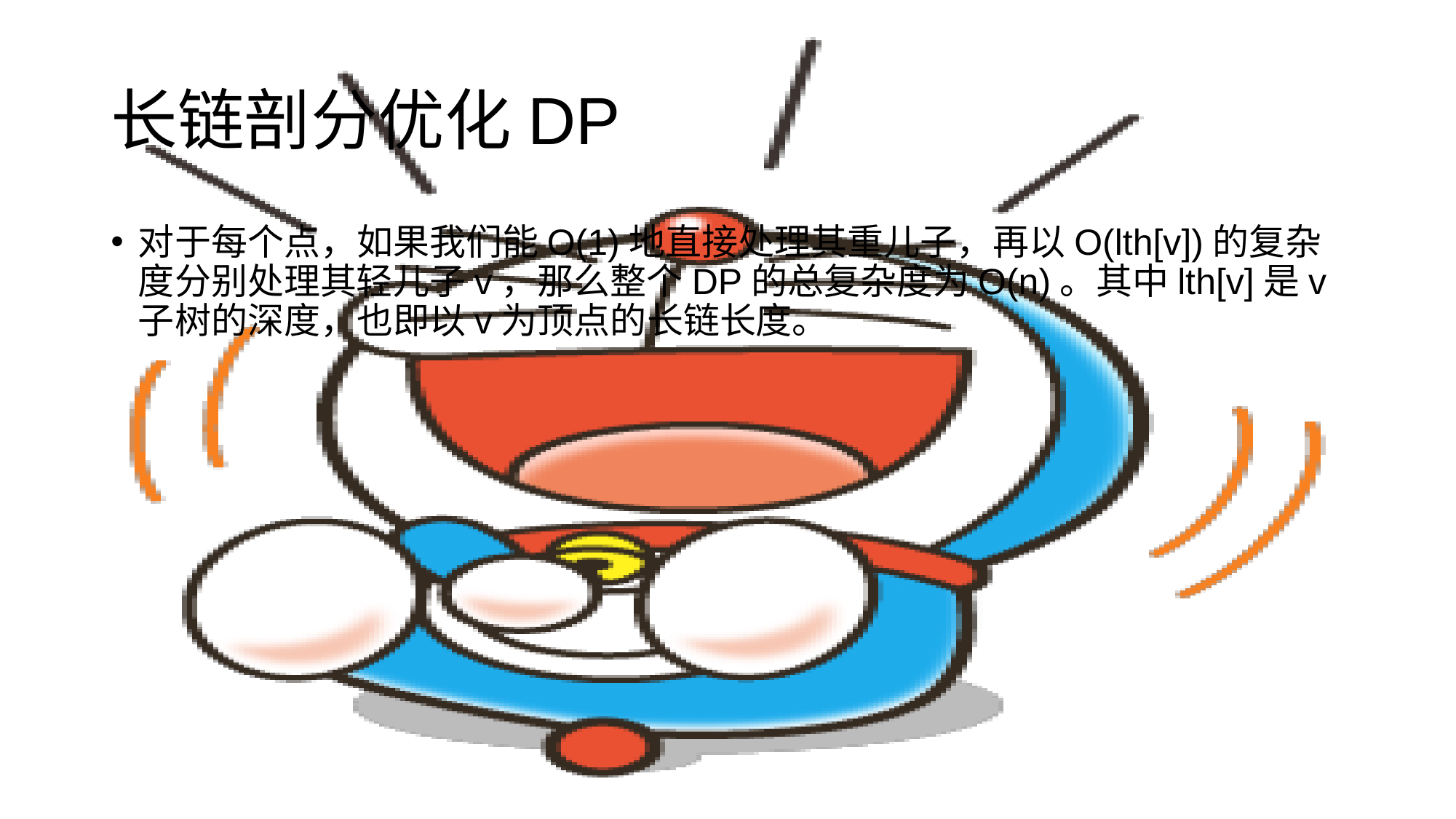

# 长链剖分优化DP
对于每个点，如果我们能O(1)地直接处理其重儿子，再以O(lth[v])的复杂度分别处理其轻儿子v，那么整个DP的总复杂度为O(n)。其中lth[v]是v子树的深度，也即以v为顶点的长链长度。